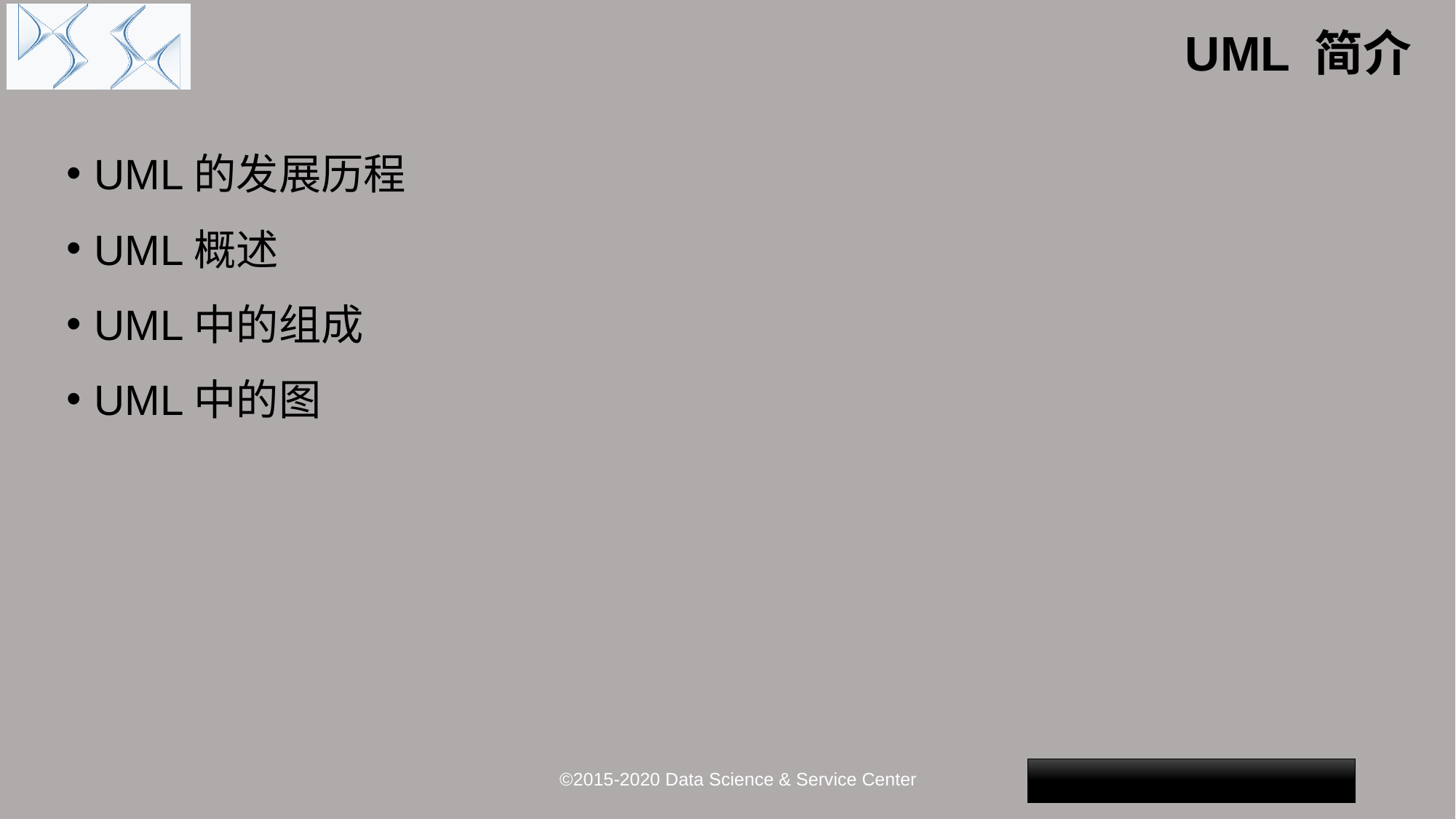

# UML 简介
UML的发展历程
UML概述
UML中的组成
UML中的图

©2015-2020 Data Science & Service Center
4